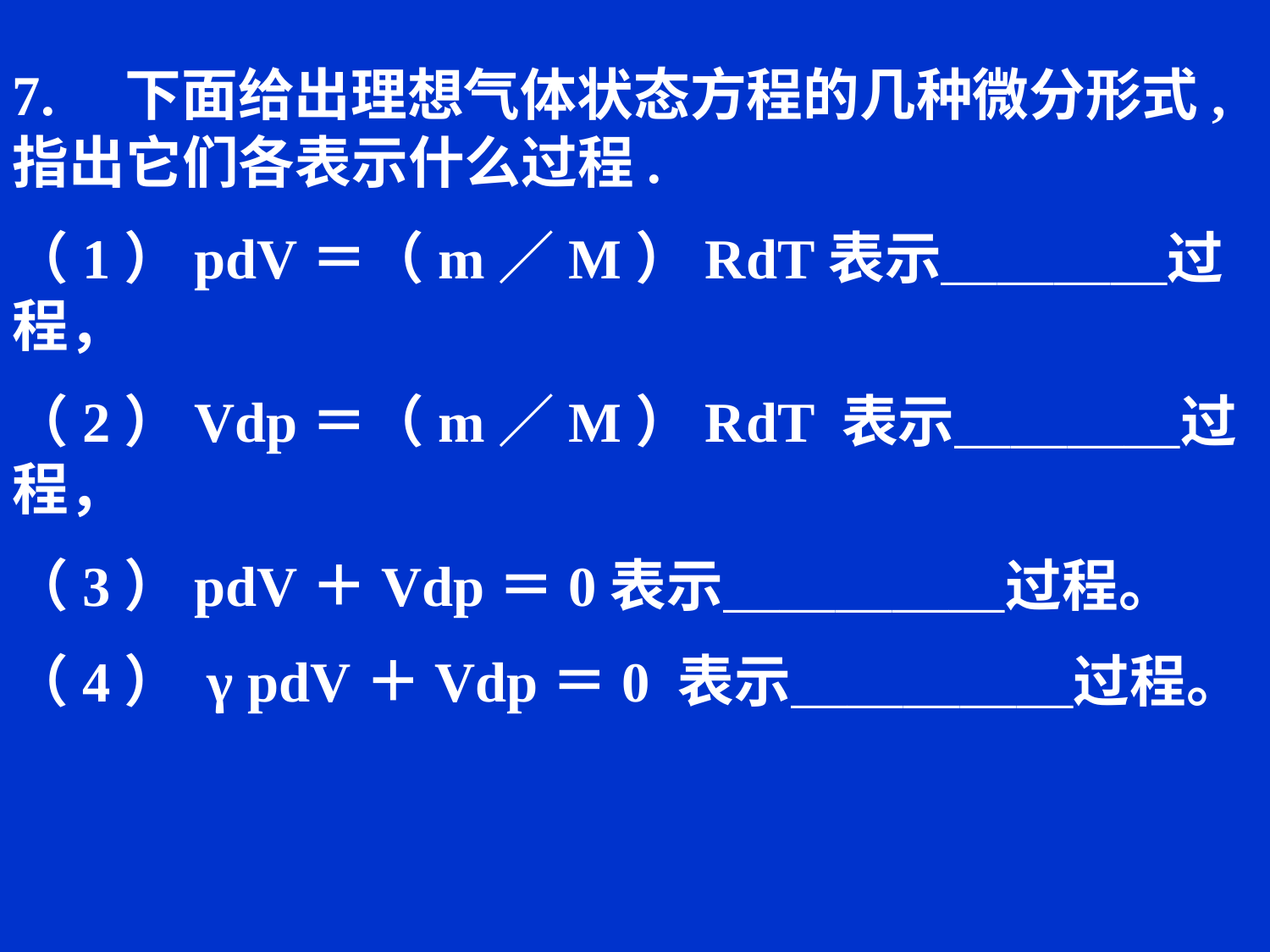

7.　下面给出理想气体状态方程的几种微分形式,指出它们各表示什么过程.
（1）pdV＝（m／M）RdT表示＿＿＿＿过程，
（2）Vdp＝（m／M）RdT 表示＿＿＿＿过程，
（3）pdV＋Vdp＝0表示＿＿＿＿＿过程。
（4） γ pdV＋Vdp＝0 表示＿＿＿＿＿过程。